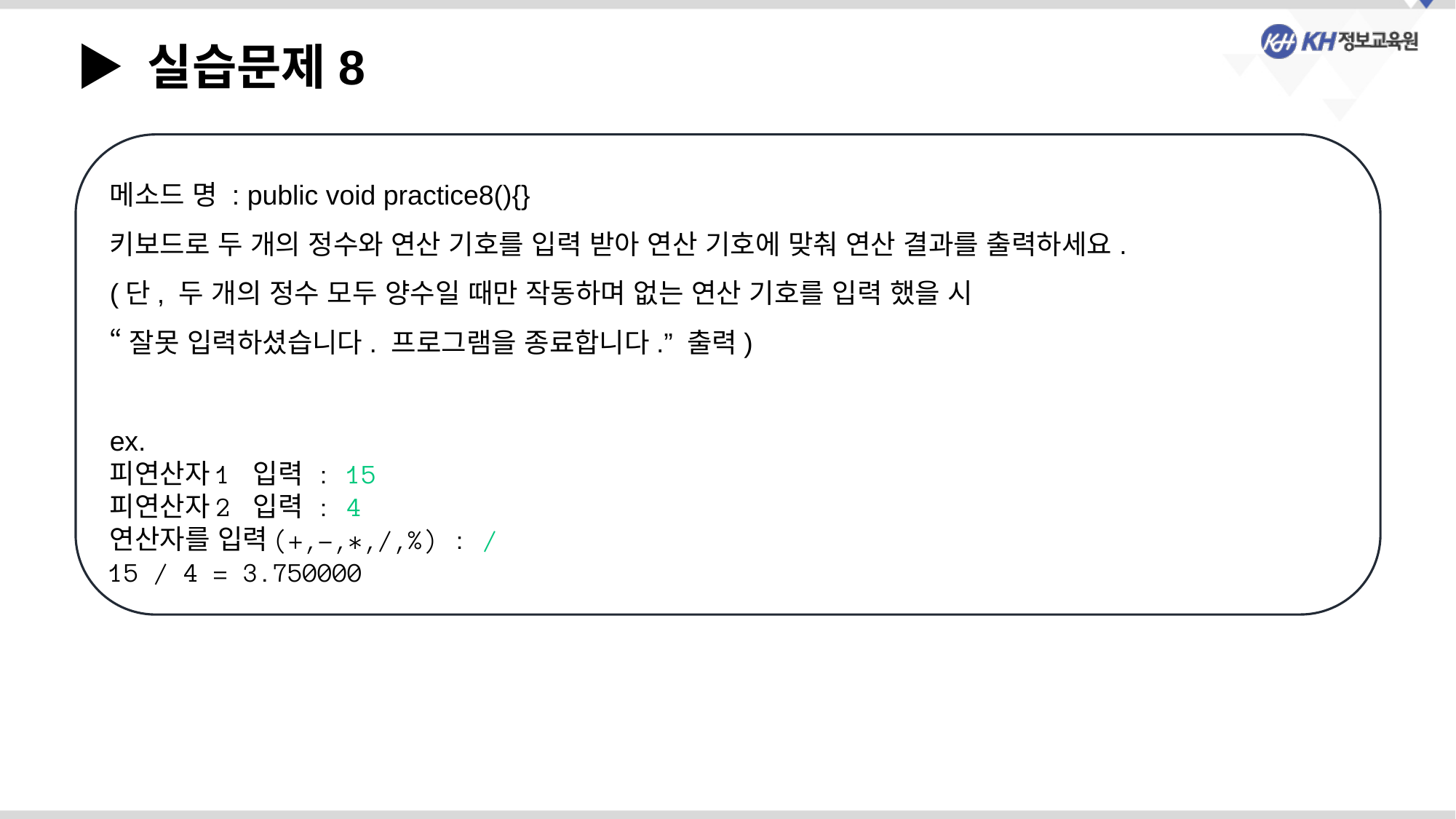

▶ 실습문제8
메소드 명 : public void practice8(){}
키보드로 두 개의 정수와 연산 기호를 입력 받아 연산 기호에 맞춰 연산 결과를 출력하세요.
(단, 두 개의 정수 모두 양수일 때만 작동하며 없는 연산 기호를 입력 했을 시
“잘못 입력하셨습니다. 프로그램을 종료합니다.” 출력)

ex.
피연산자1 입력 : 15
피연산자2 입력 : 4
연산자를 입력(+,-,*,/,%) : /
15 / 4 = 3.750000